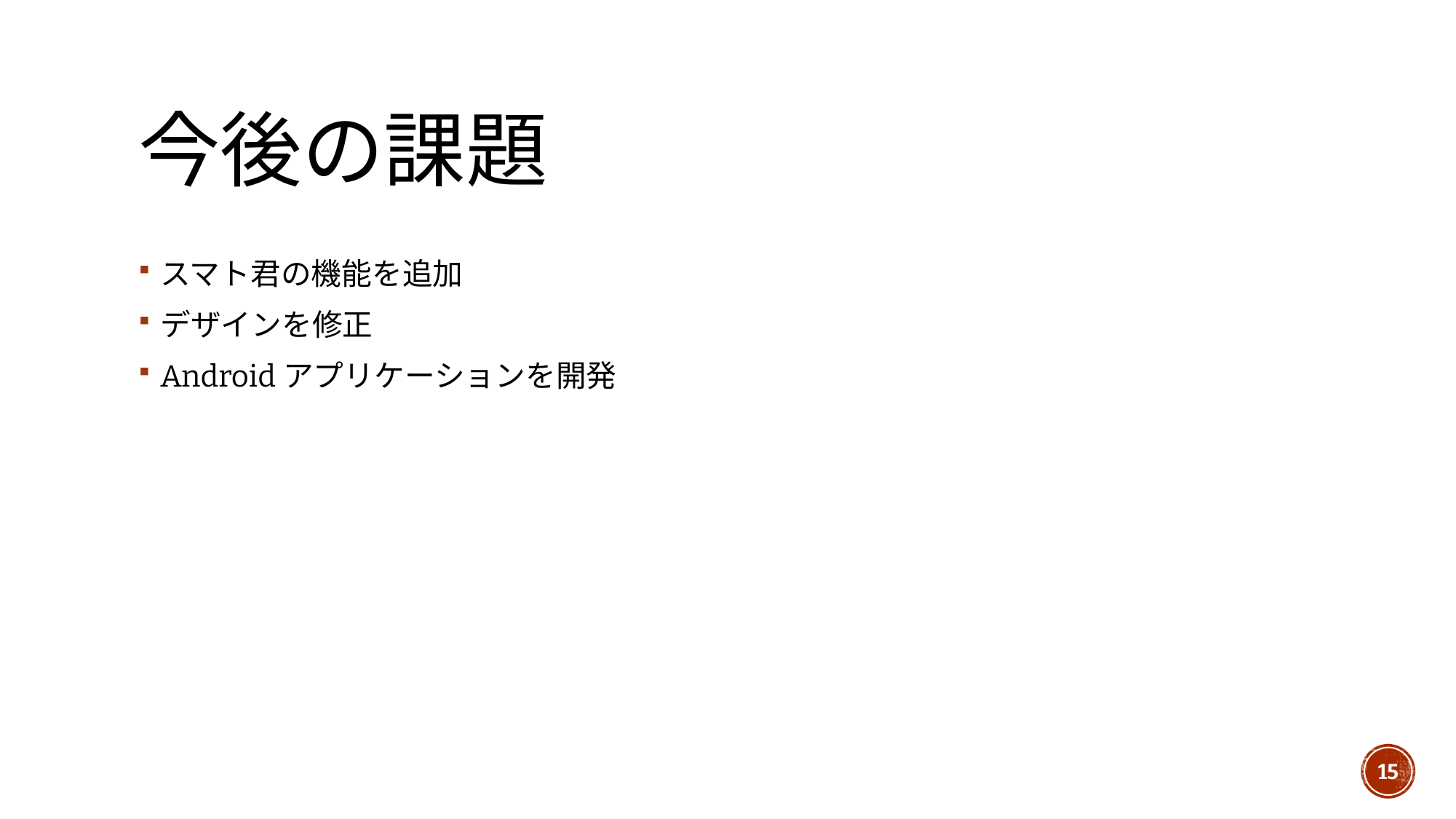

# 今後の課題
スマト君の機能を追加
デザインを修正
Androidアプリケーションを開発
15